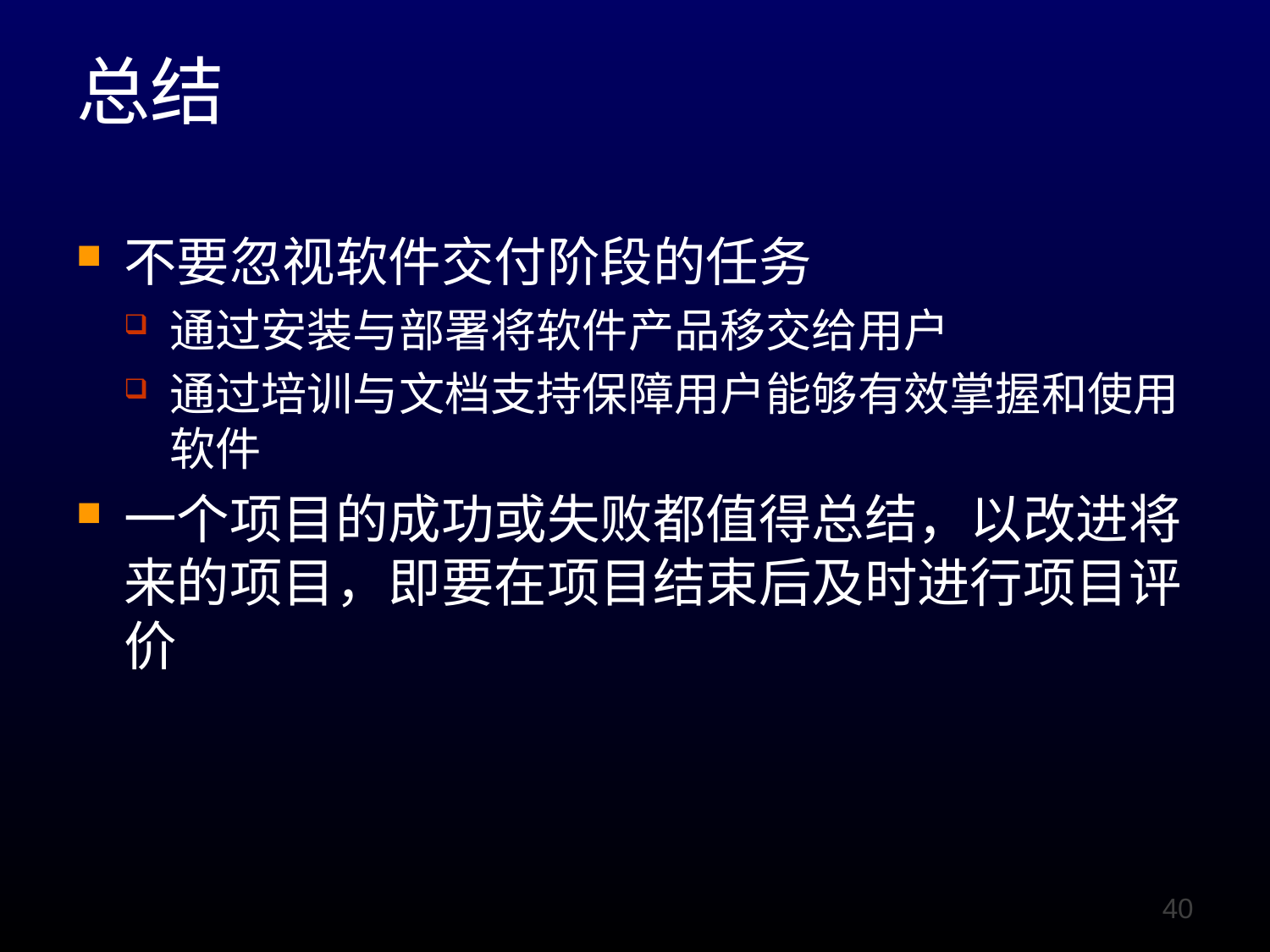

# 总结
不要忽视软件交付阶段的任务
通过安装与部署将软件产品移交给用户
通过培训与文档支持保障用户能够有效掌握和使用软件
一个项目的成功或失败都值得总结，以改进将来的项目，即要在项目结束后及时进行项目评价
40